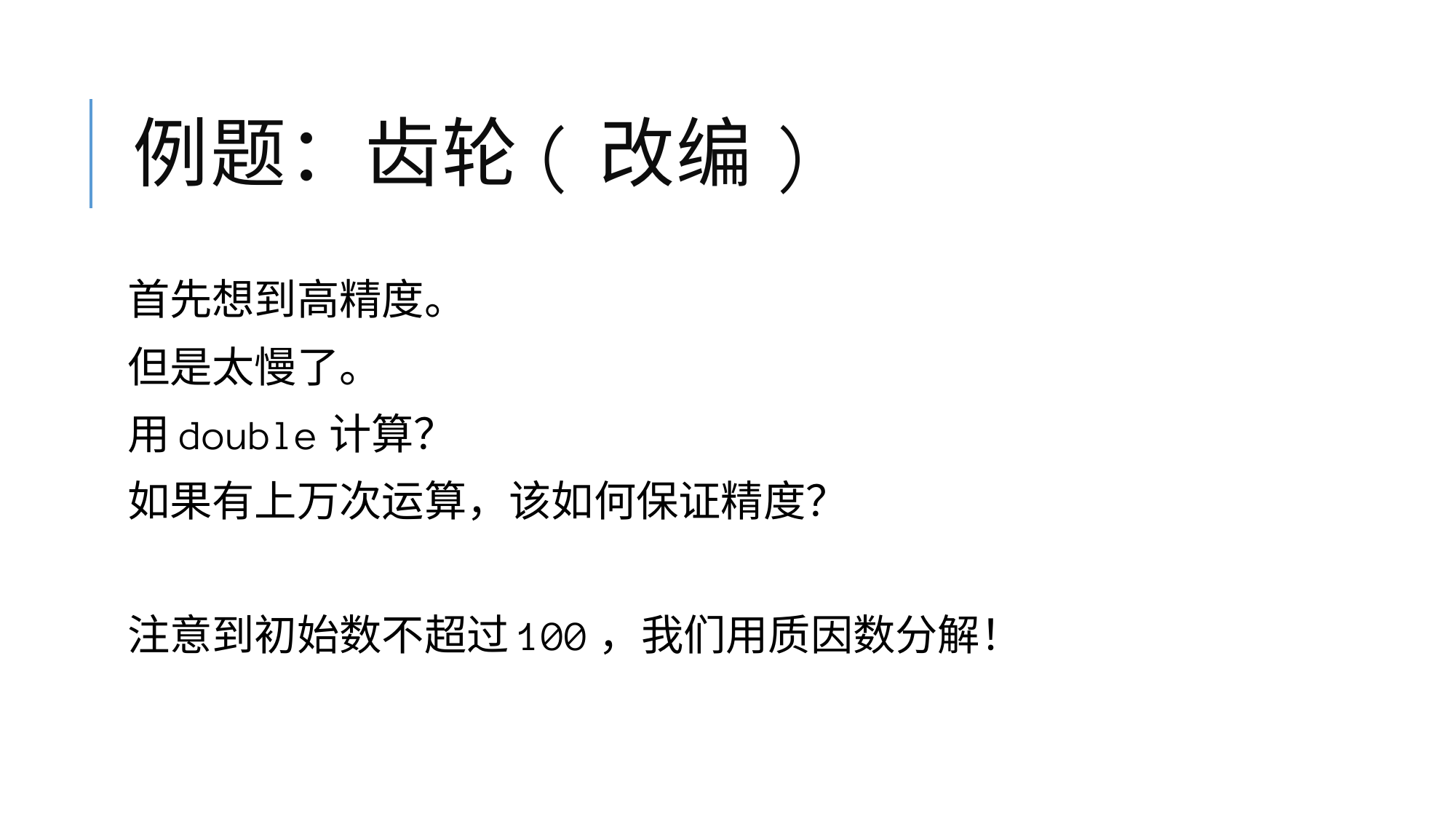

# 例题：齿轮(改编)
首先想到高精度。
但是太慢了。
用double计算？
如果有上万次运算，该如何保证精度？

注意到初始数不超过100，我们用质因数分解！